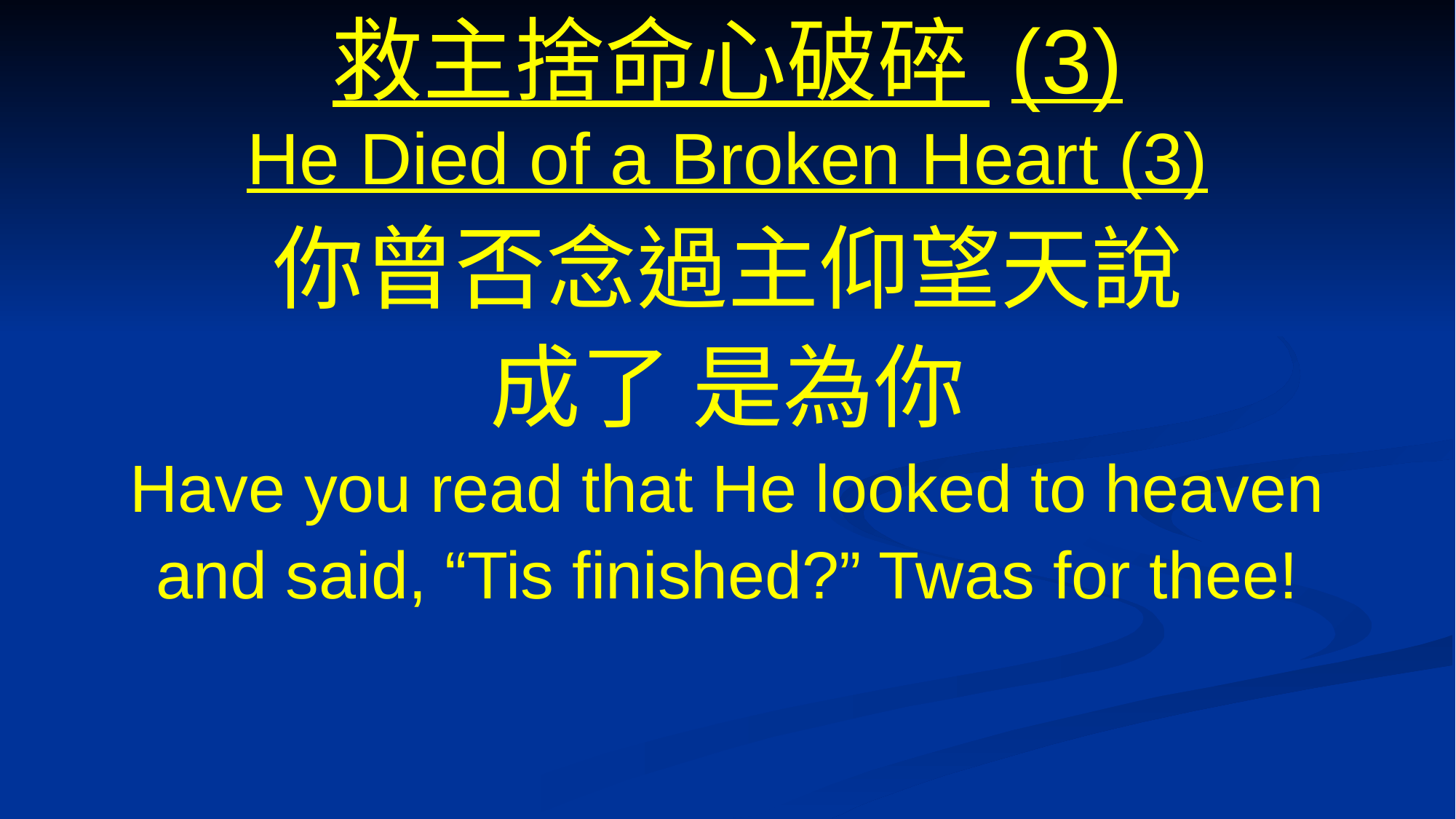

# 救主捨命心破碎 (3) He Died of a Broken Heart (3)
你曾否念過主仰望天說
成了 是為你
Have you read that He looked to heaven
and said, “Tis finished?” Twas for thee!